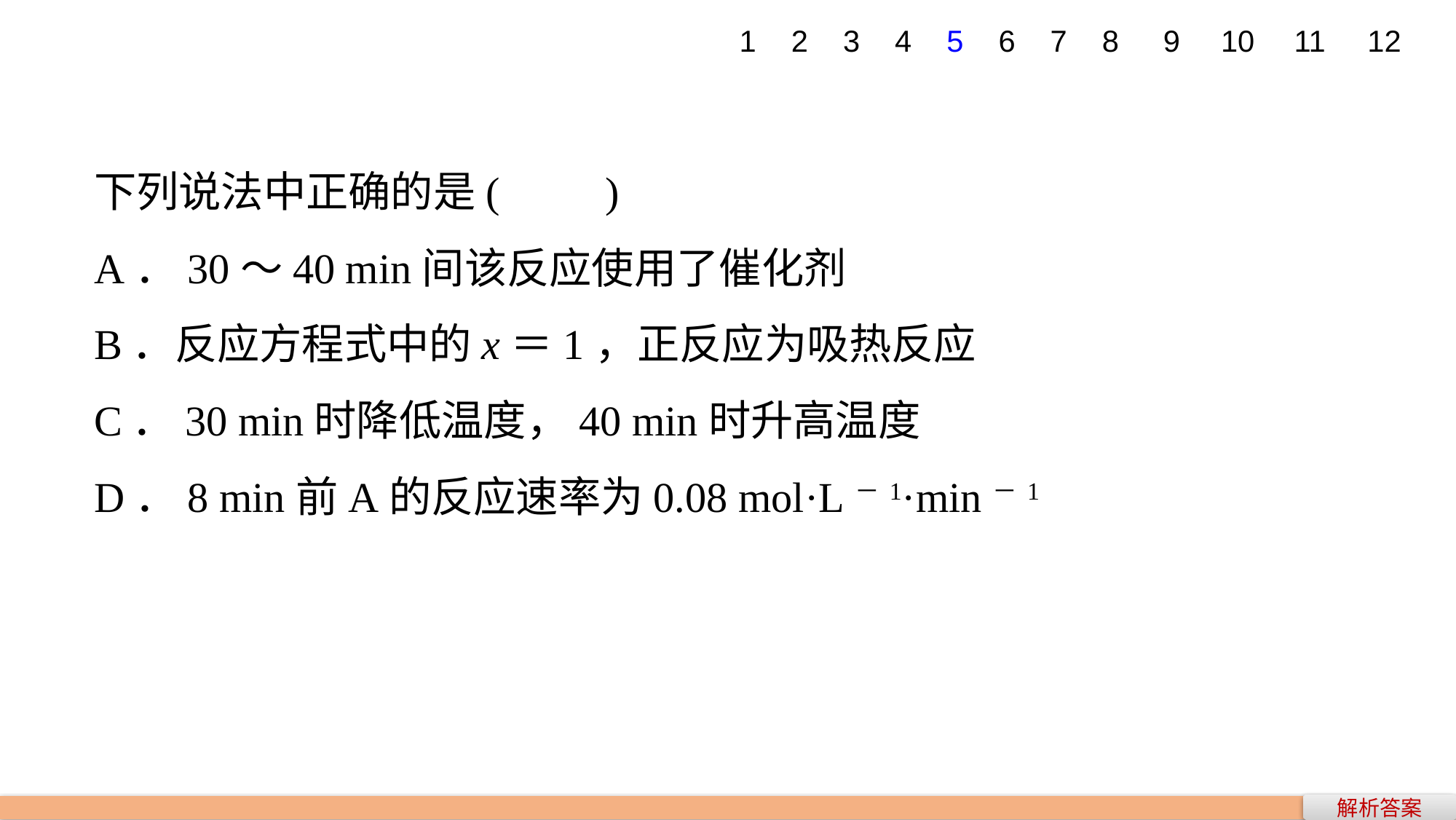

1
2
3
4
5
6
7
8
9
10
11
12
下列说法中正确的是(　　)
A．30～40 min间该反应使用了催化剂
B．反应方程式中的x＝1，正反应为吸热反应
C．30 min时降低温度，40 min时升高温度
D．8 min前A的反应速率为0.08 mol·L－1·min－1
解析答案